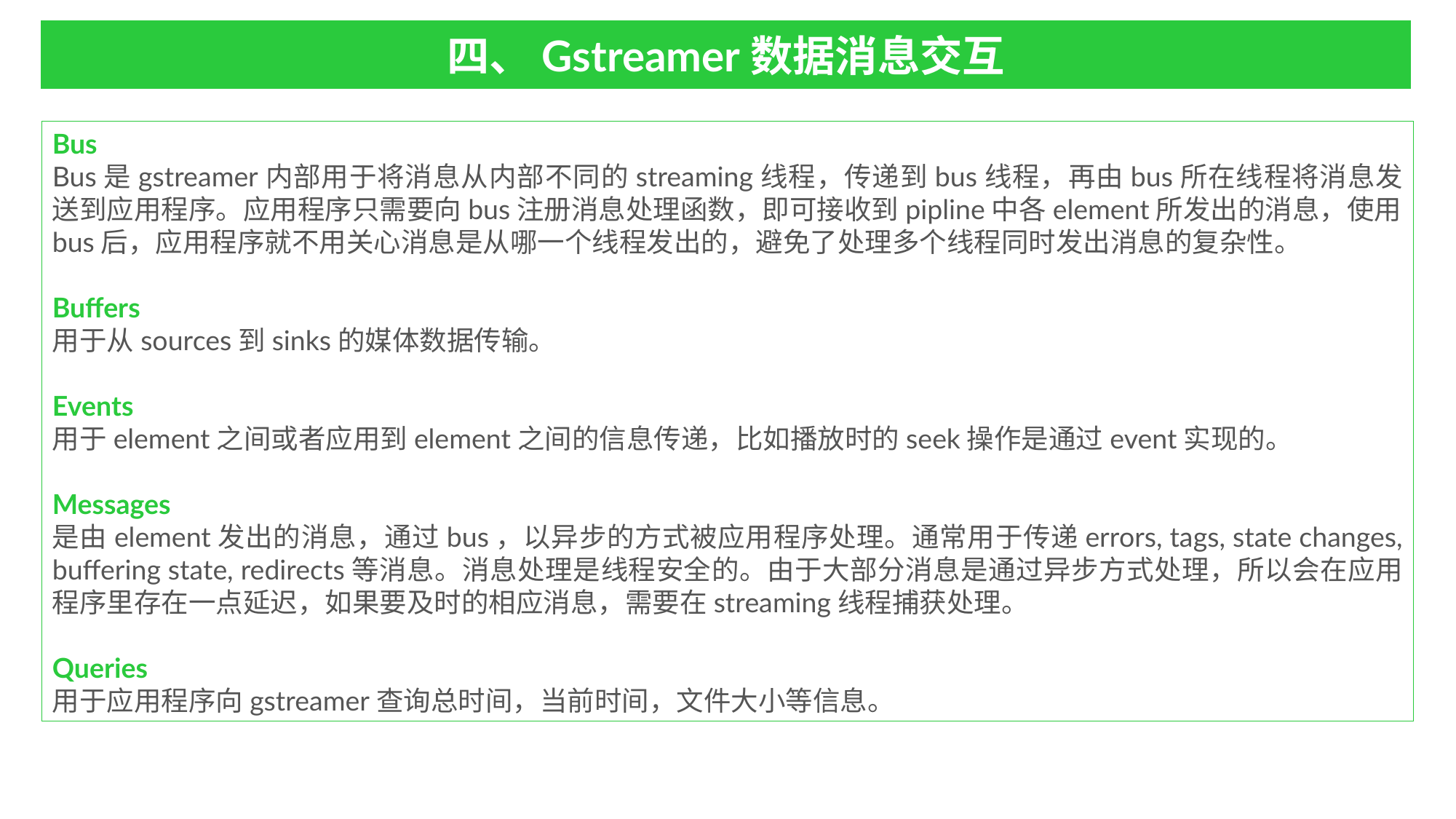

四、Gstreamer数据消息交互
Bus
Bus是gstreamer内部用于将消息从内部不同的streaming线程，传递到bus线程，再由bus所在线程将消息发送到应用程序。应用程序只需要向bus注册消息处理函数，即可接收到pipline中各element所发出的消息，使用bus后，应用程序就不用关心消息是从哪一个线程发出的，避免了处理多个线程同时发出消息的复杂性。

Buffers
用于从sources到sinks的媒体数据传输。

Events
用于element之间或者应用到element之间的信息传递，比如播放时的seek操作是通过event实现的。

Messages
是由element发出的消息，通过bus，以异步的方式被应用程序处理。通常用于传递errors, tags, state changes, buffering state, redirects等消息。消息处理是线程安全的。由于大部分消息是通过异步方式处理，所以会在应用程序里存在一点延迟，如果要及时的相应消息，需要在streaming线程捕获处理。

Queries
用于应用程序向gstreamer查询总时间，当前时间，文件大小等信息。